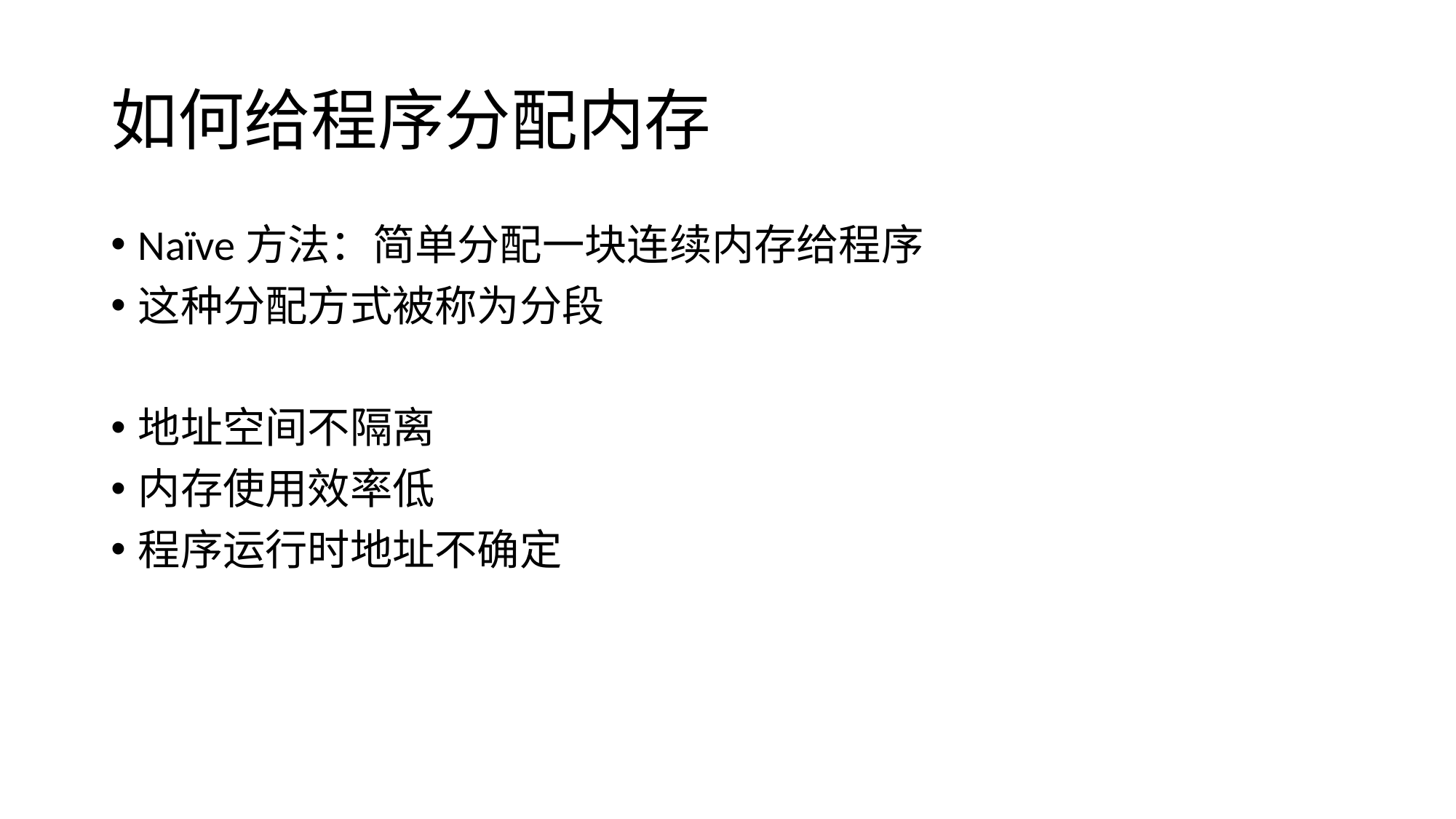

# 如何给程序分配内存
Naïve方法：简单分配一块连续内存给程序
这种分配方式被称为分段

地址空间不隔离
内存使用效率低
程序运行时地址不确定